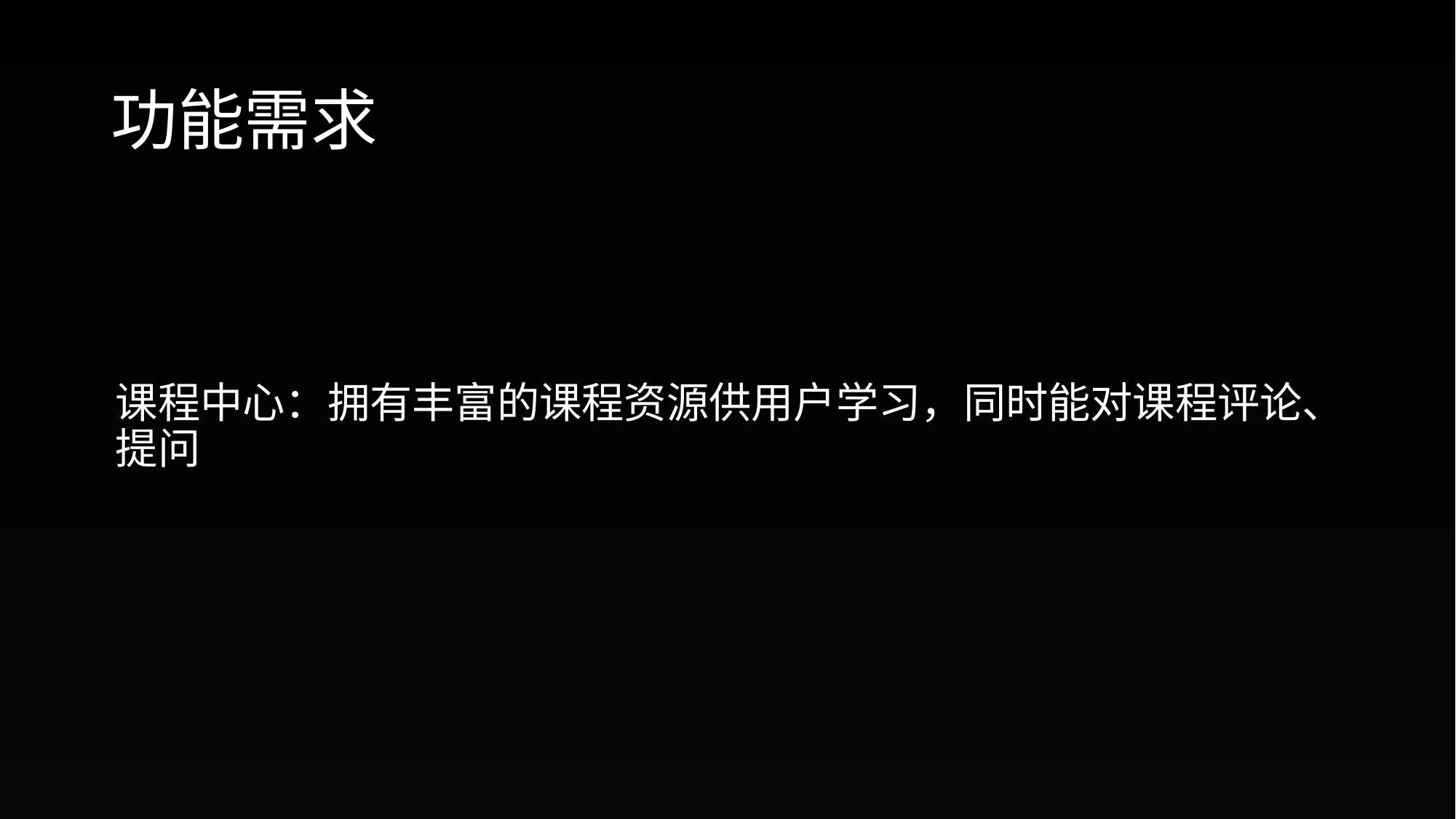

# 功能需求
课程中心：拥有丰富的课程资源供用户学习，同时能对课程评论、提问